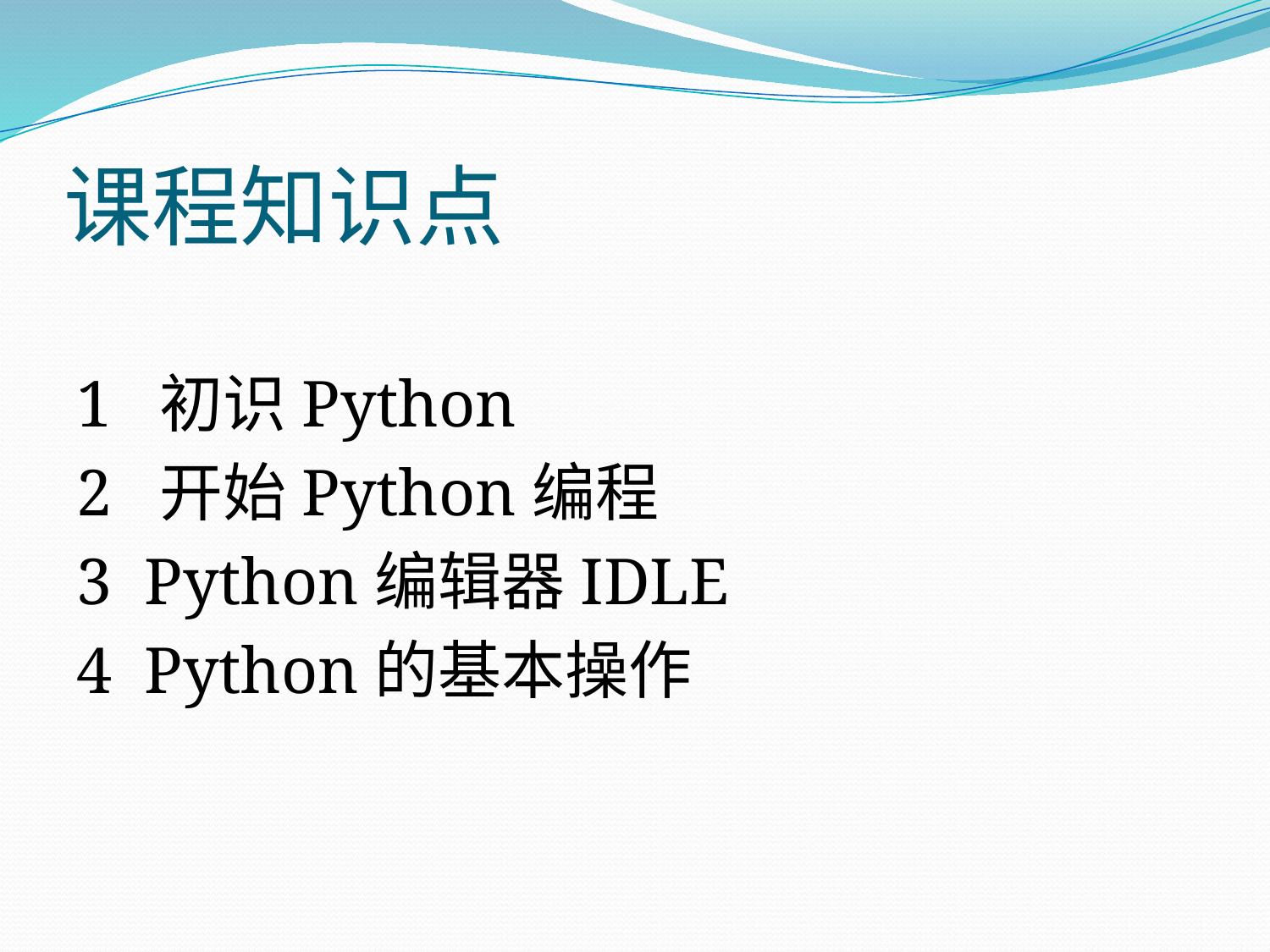

# 课程知识点

1  初识Python
2  开始Python编程
3  Python编辑器IDLE
4  Python的基本操作